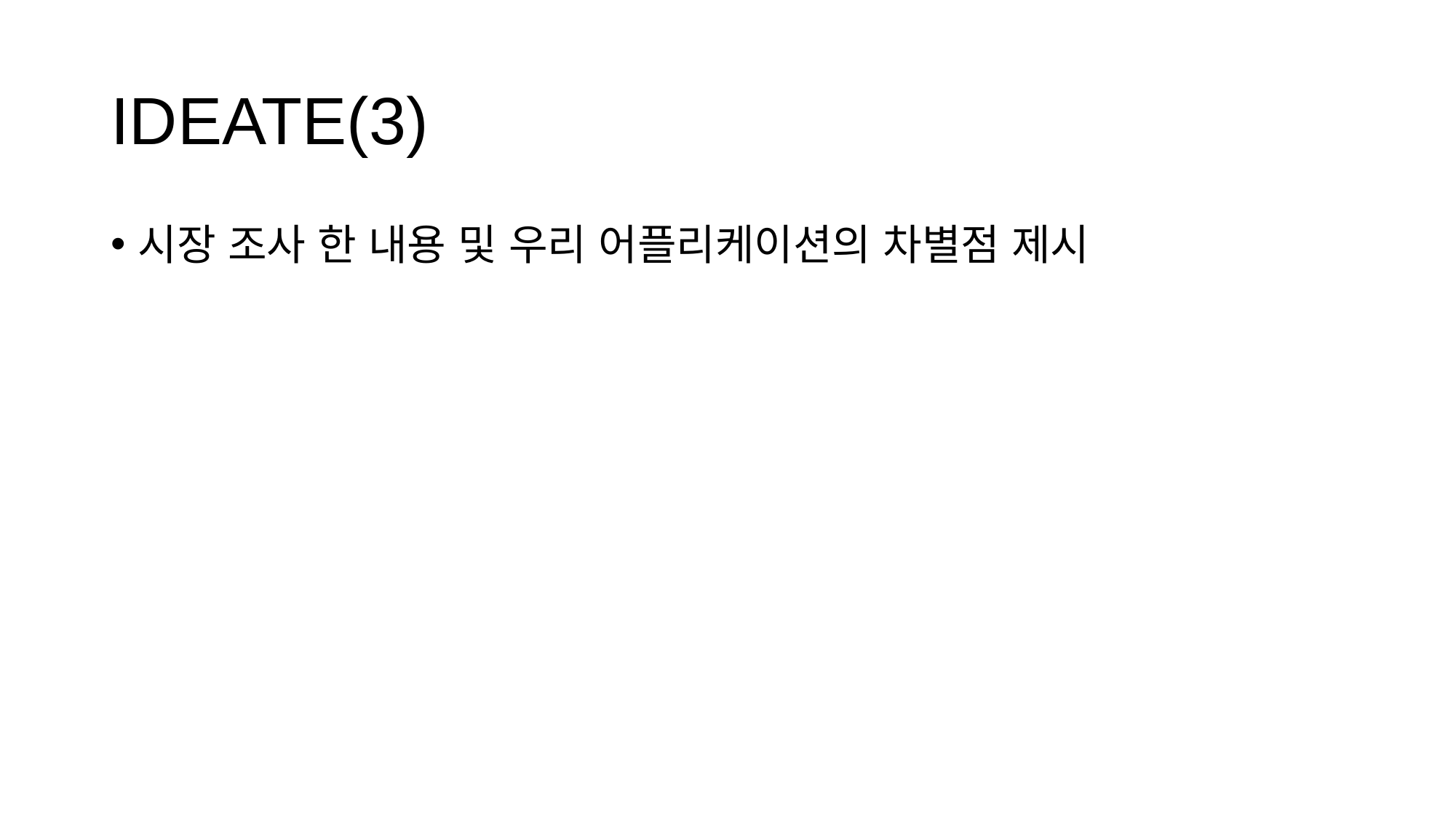

# IDEATE(3)
시장 조사 한 내용 및 우리 어플리케이션의 차별점 제시